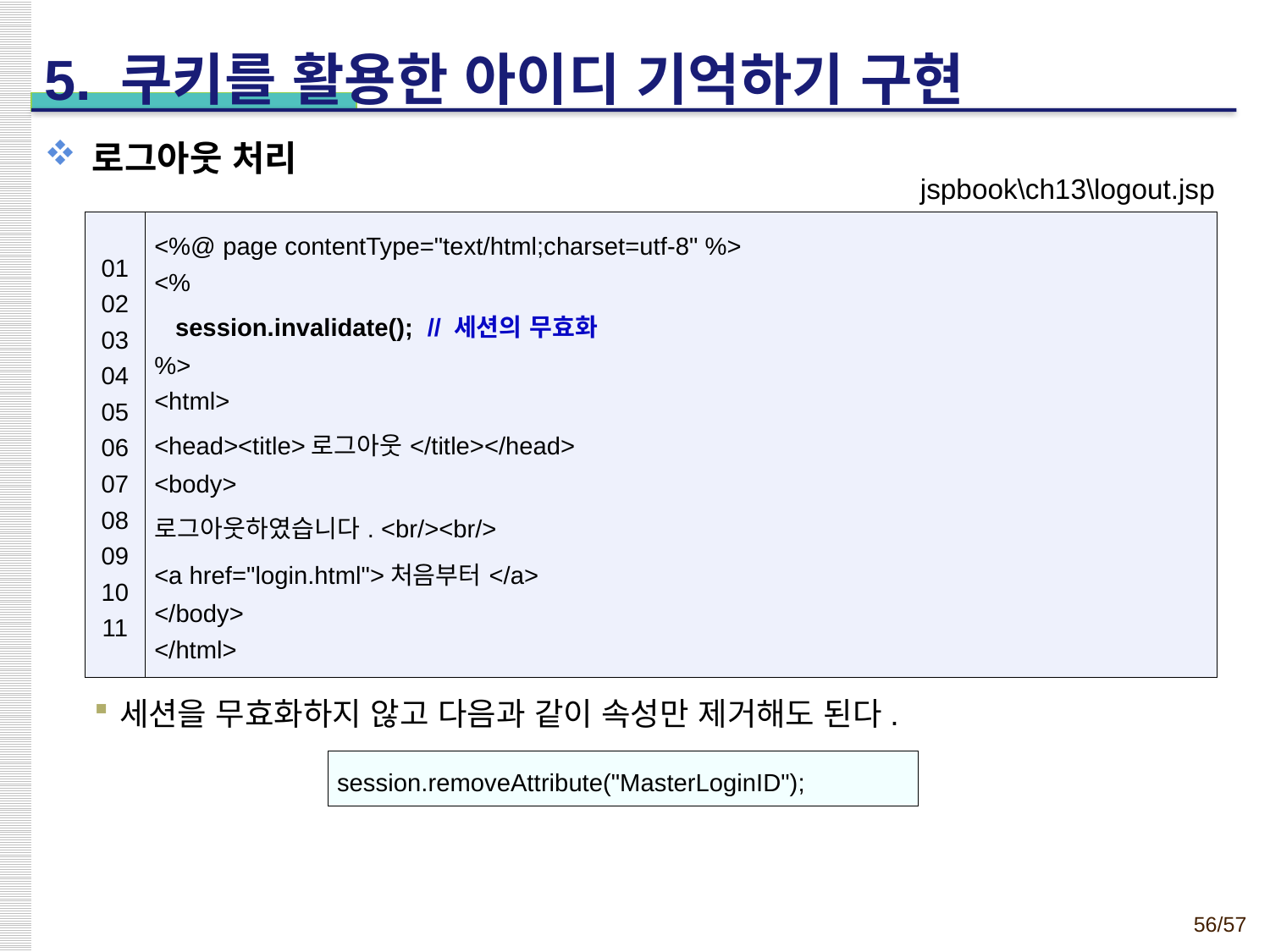

제11장
56/35

# 5. 쿠키를 활용한 아이디 기억하기 구현
로그아웃 처리

세션을 무효화하지 않고 다음과 같이 속성만 제거해도 된다.
jspbook\ch13\logout.jsp
| 01 02 03 04 05 06 07 08 09 10 11 | <%@ page contentType="text/html;charset=utf-8" %> <% session.invalidate(); // 세션의 무효화 %> <html> <head><title>로그아웃</title></head> <body> 로그아웃하였습니다. <br/><br/> <a href="login.html">처음부터</a> </body> </html> |
| --- | --- |
| session.removeAttribute("MasterLoginID"); |
| --- |